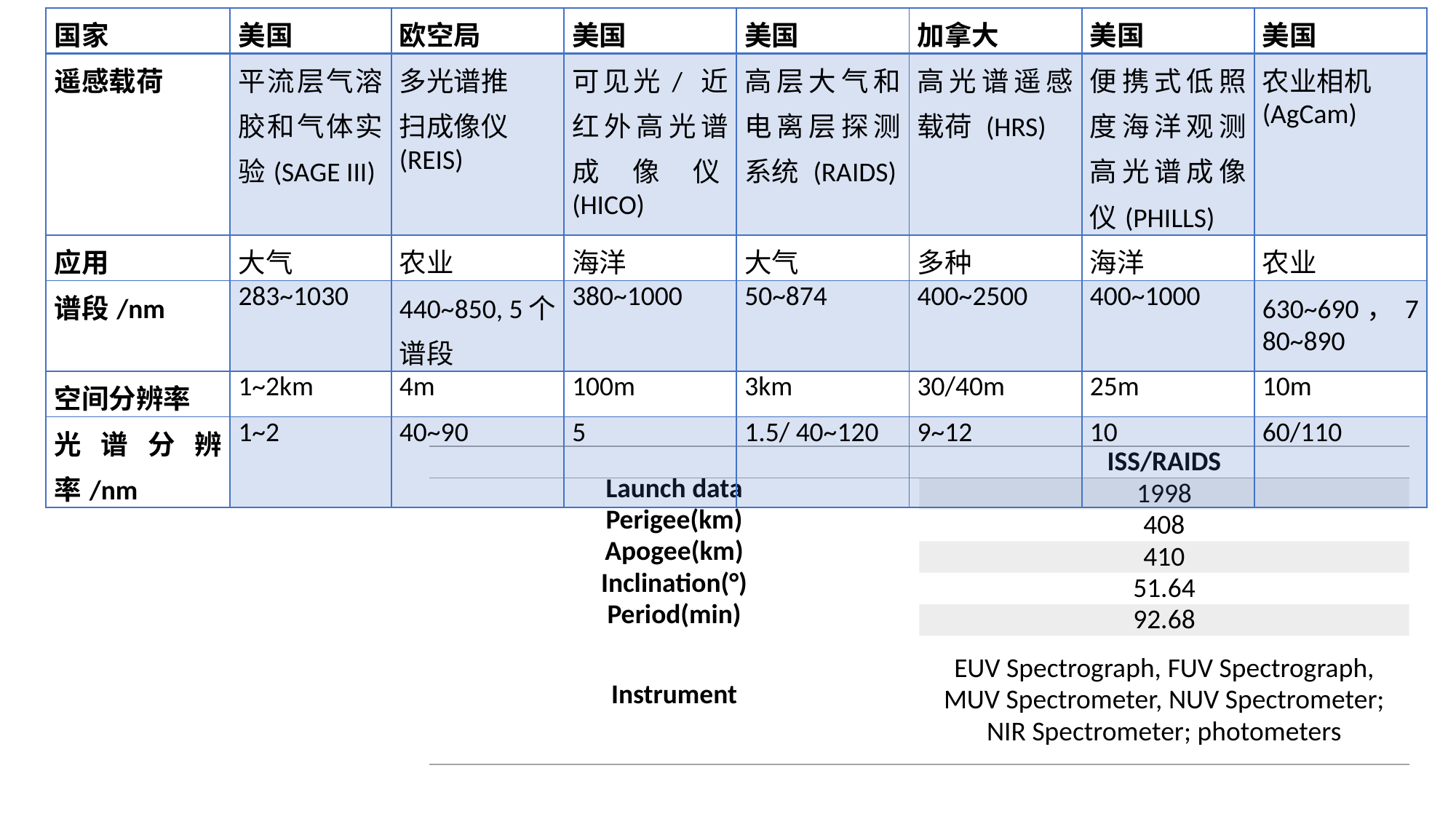

| 国家 | 美国 | 欧空局 | 美国 | 美国 | 加拿大 | 美国 | 美国 |
| --- | --- | --- | --- | --- | --- | --- | --- |
| 遥感载荷 | 平流层气溶胶和气体实验(SAGE III) | 多光谱推 扫成像仪 (REIS) | 可见光/ 近红外高光谱成像仪(HICO) | 高层大气和电离层探测系统 (RAIDS) | 高光谱遥感载荷 (HRS) | 便携式低照度海洋观测高光谱成像仪(PHILLS) | 农业相机 (AgCam) |
| 应用 | 大气 | 农业 | 海洋 | 大气 | 多种 | 海洋 | 农业 |
| 谱段/nm | 283~1030 | 440~850, 5个谱段 | 380~1000 | 50~874 | 400~2500 | 400~1000 | 630~690，780~890 |
| 空间分辨率 | 1~2km | 4m | 100m | 3km | 30/40m | 25m | 10m |
| 光谱分辨率/nm | 1~2 | 40~90 | 5 | 1.5/ 40~120 | 9~12 | 10 | 60/110 |
|  | ISS/RAIDS |
| --- | --- |
| Launch data | 1998 |
| Perigee(km) | 408 |
| Apogee(km) | 410 |
| Inclination(°) | 51.64 |
| Period(min) | 92.68 |
| Instrument | EUV Spectrograph, FUV Spectrograph, MUV Spectrometer, NUV Spectrometer; NIR Spectrometer; photometers |